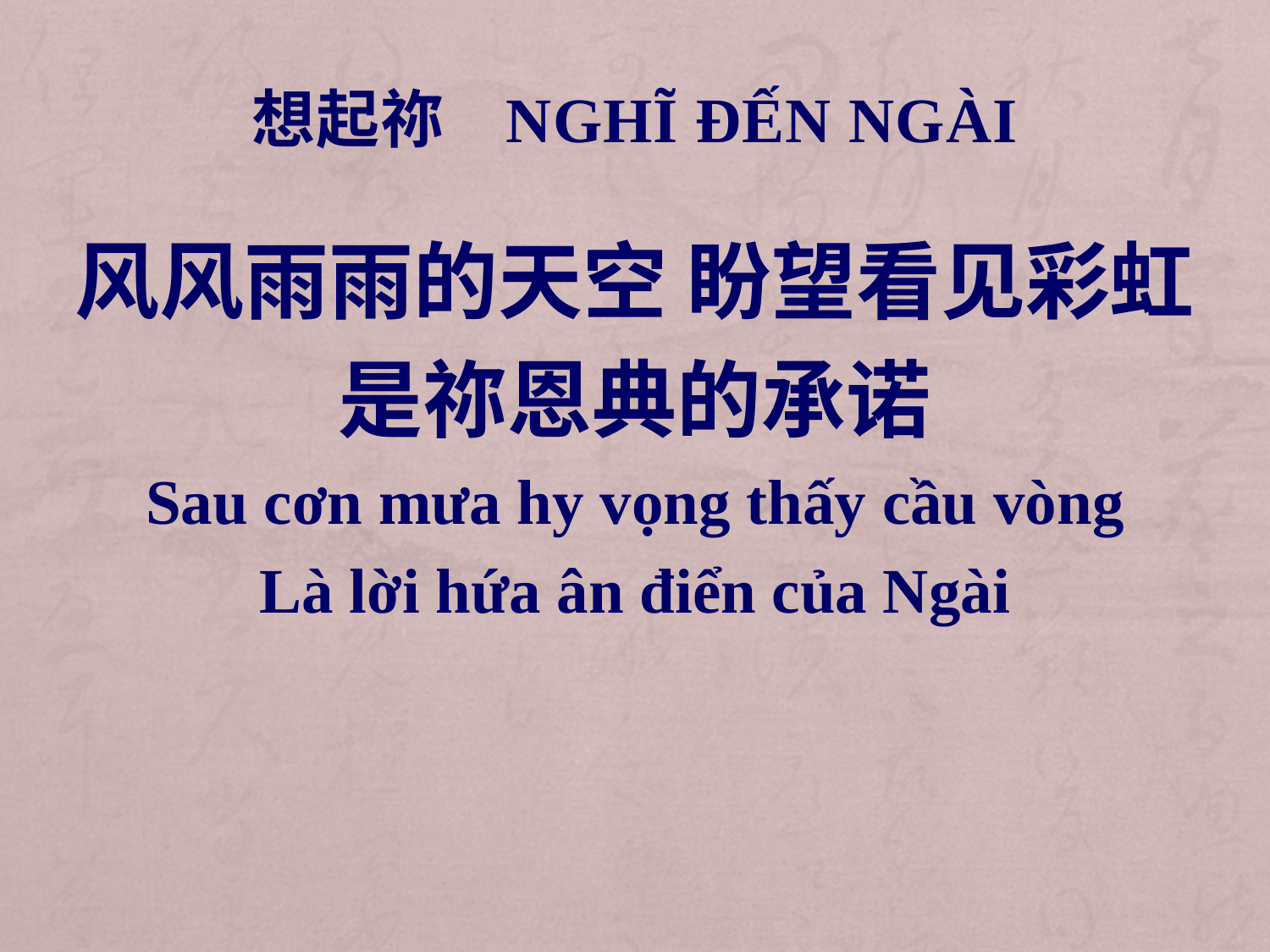

# 想起祢   Nghĩ đến Ngài
风风雨雨的天空 盼望看见彩虹
是祢恩典的承诺
Sau cơn mưa hy vọng thấy cầu vòng
Là lời hứa ân điển của Ngài